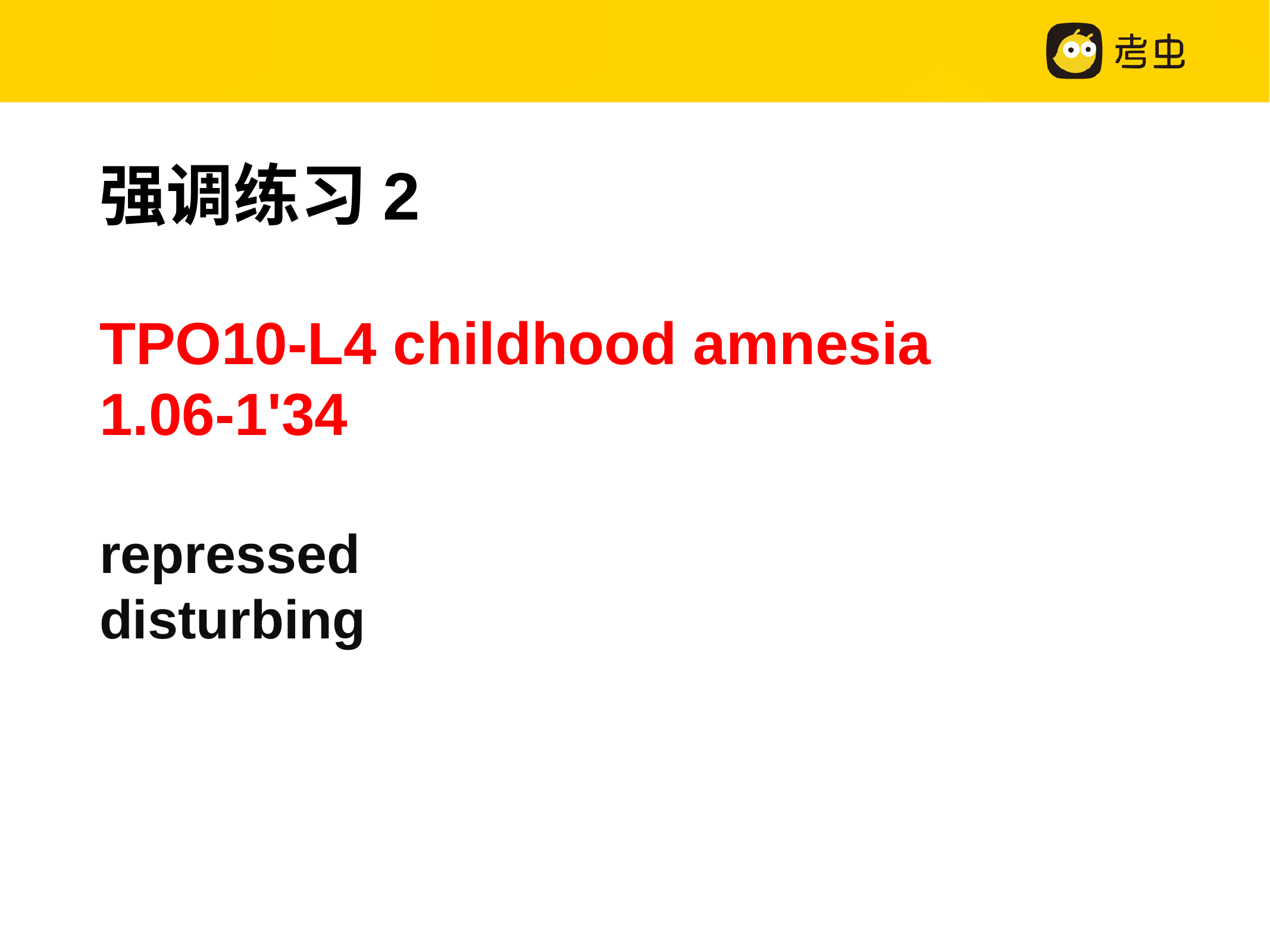

强调练习2

TPO10-L4 childhood amnesia
1.06-1'34

repressed
disturbing